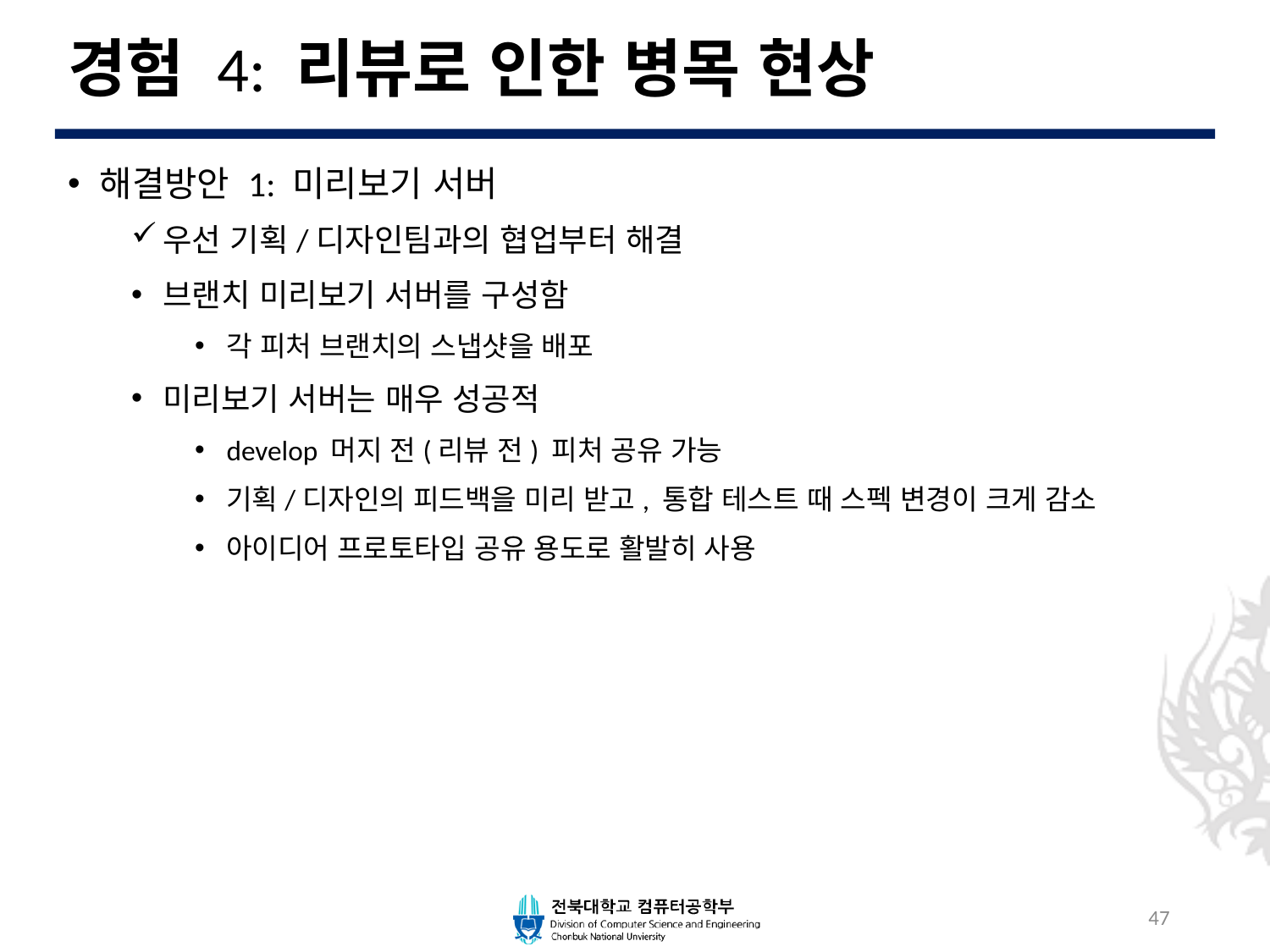

# 경험 4: 리뷰로 인한 병목 현상
해결방안 1: 미리보기 서버
우선 기획/디자인팀과의 협업부터 해결
브랜치 미리보기 서버를 구성함
각 피처 브랜치의 스냅샷을 배포
미리보기 서버는 매우 성공적
develop 머지 전(리뷰 전) 피처 공유 가능
기획/디자인의 피드백을 미리 받고, 통합 테스트 때 스펙 변경이 크게 감소
아이디어 프로토타입 공유 용도로 활발히 사용

47